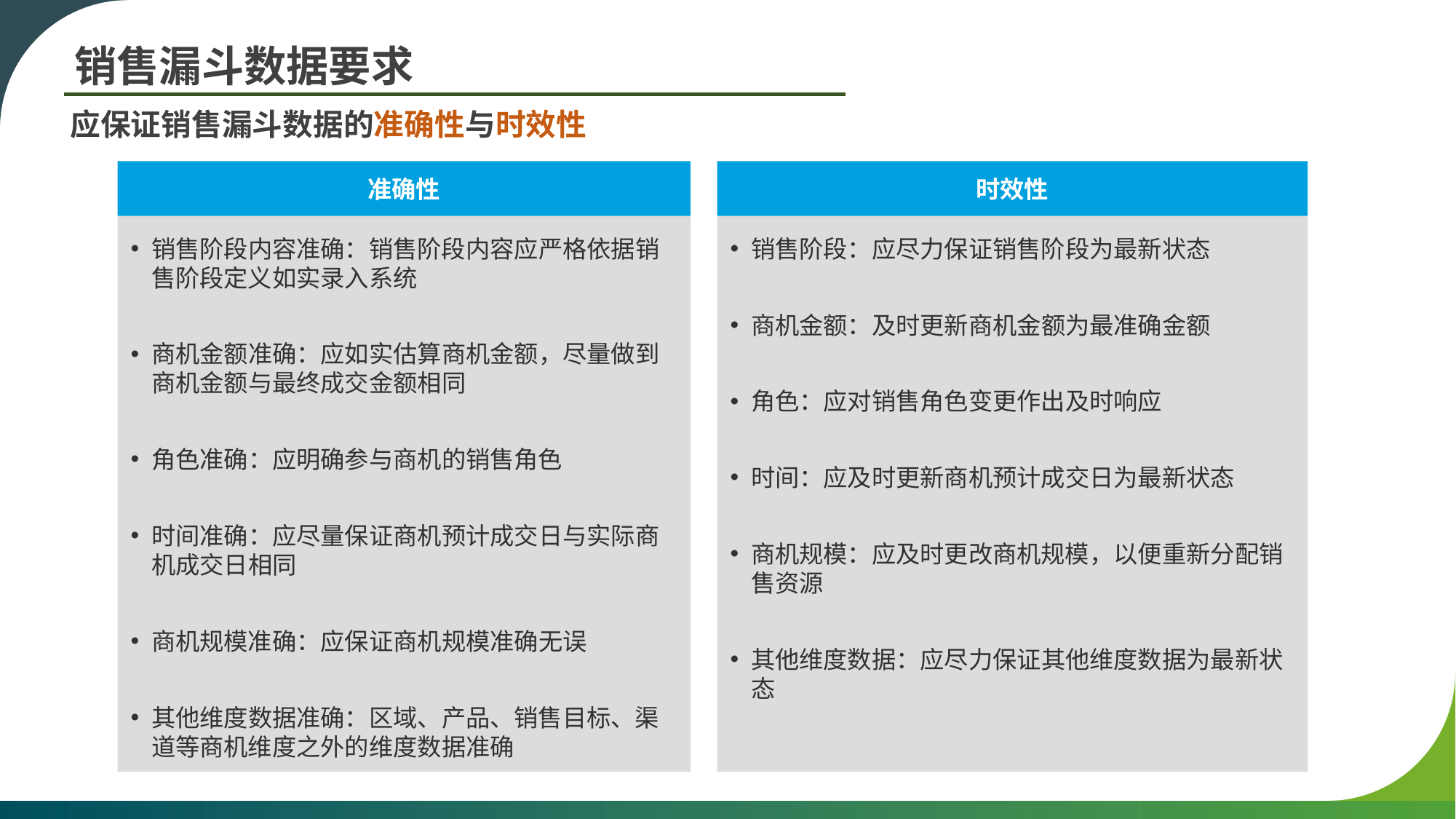

# 销售漏斗数据要求
应保证销售漏斗数据的准确性与时效性
准确性
销售阶段内容准确：销售阶段内容应严格依据销售阶段定义如实录入系统

商机金额准确：应如实估算商机金额，尽量做到商机金额与最终成交金额相同

角色准确：应明确参与商机的销售角色

时间准确：应尽量保证商机预计成交日与实际商机成交日相同

商机规模准确：应保证商机规模准确无误

其他维度数据准确：区域、产品、销售目标、渠道等商机维度之外的维度数据准确
时效性
销售阶段：应尽力保证销售阶段为最新状态

商机金额：及时更新商机金额为最准确金额

角色：应对销售角色变更作出及时响应

时间：应及时更新商机预计成交日为最新状态

商机规模：应及时更改商机规模，以便重新分配销售资源

其他维度数据：应尽力保证其他维度数据为最新状态